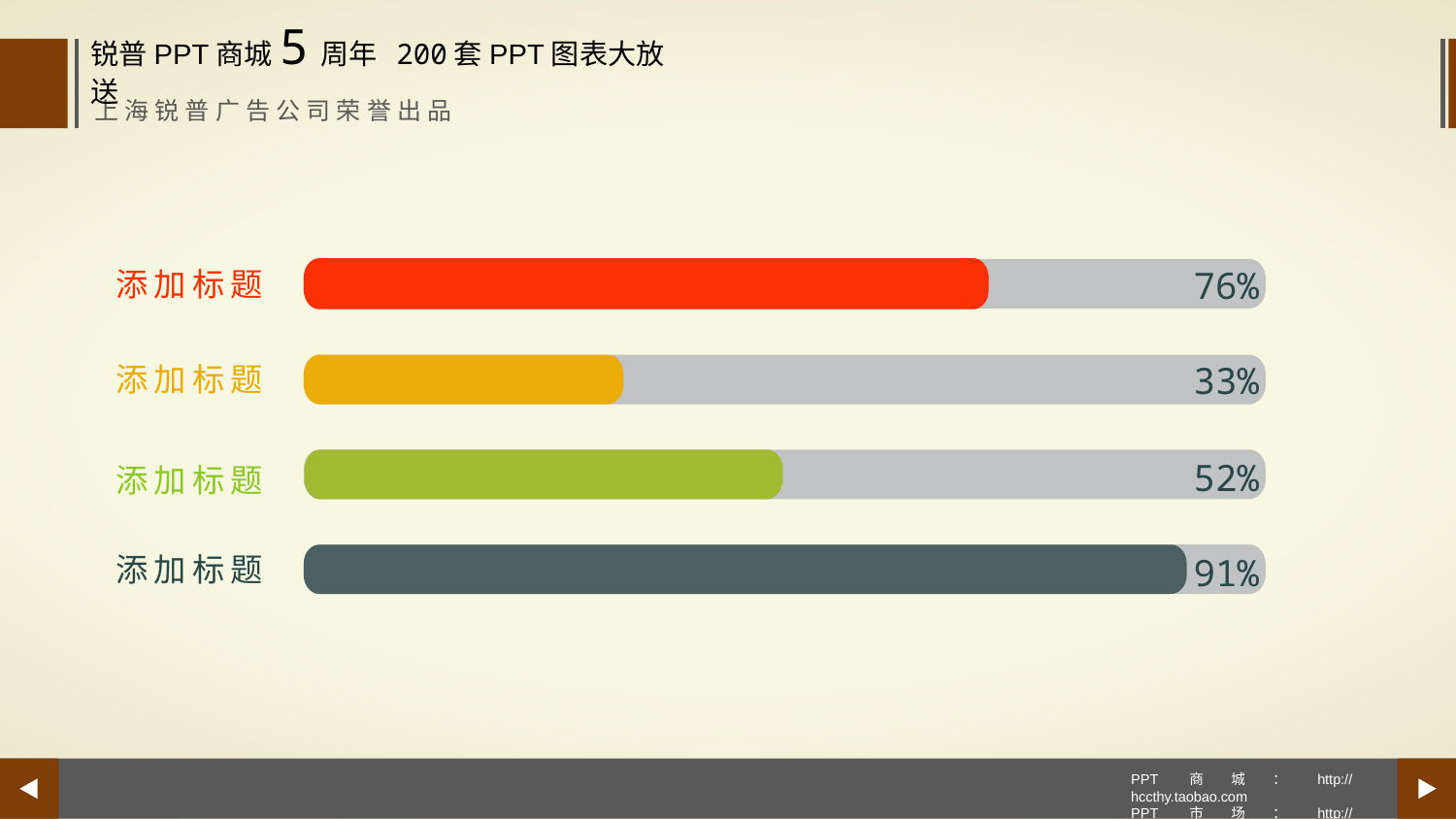

76%
添加标题

33%
添加标题

52%

添加标题
添加标题
91%